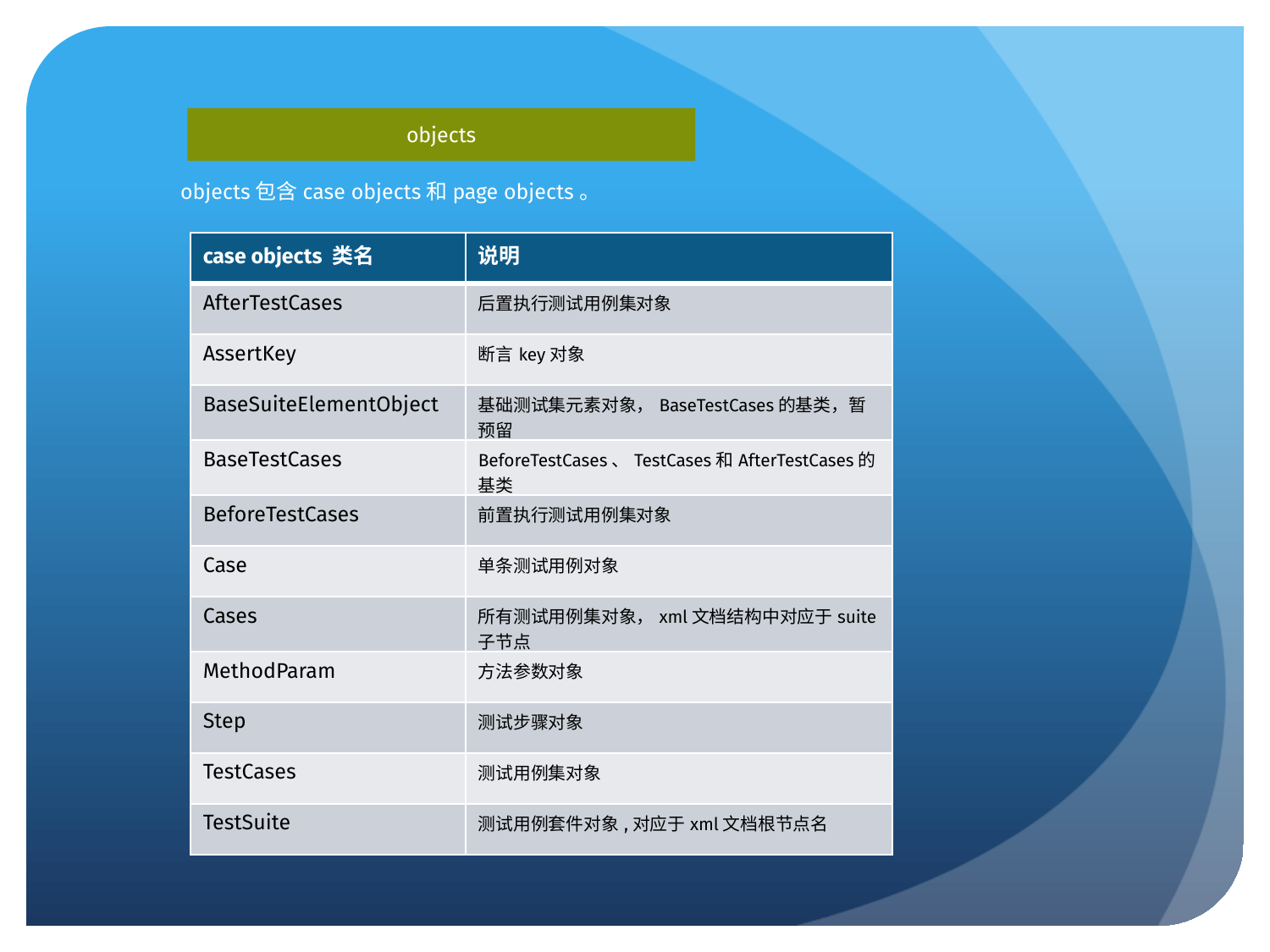

objects
objects包含case objects和page objects。
| case objects 类名 | 说明 |
| --- | --- |
| AfterTestCases | 后置执行测试用例集对象 |
| AssertKey | 断言key对象 |
| BaseSuiteElementObject | 基础测试集元素对象，BaseTestCases的基类，暂预留 |
| BaseTestCases | BeforeTestCases、TestCases和AfterTestCases的基类 |
| BeforeTestCases | 前置执行测试用例集对象 |
| Case | 单条测试用例对象 |
| Cases | 所有测试用例集对象，xml文档结构中对应于suite子节点 |
| MethodParam | 方法参数对象 |
| Step | 测试步骤对象 |
| TestCases | 测试用例集对象 |
| TestSuite | 测试用例套件对象,对应于xml文档根节点名 |